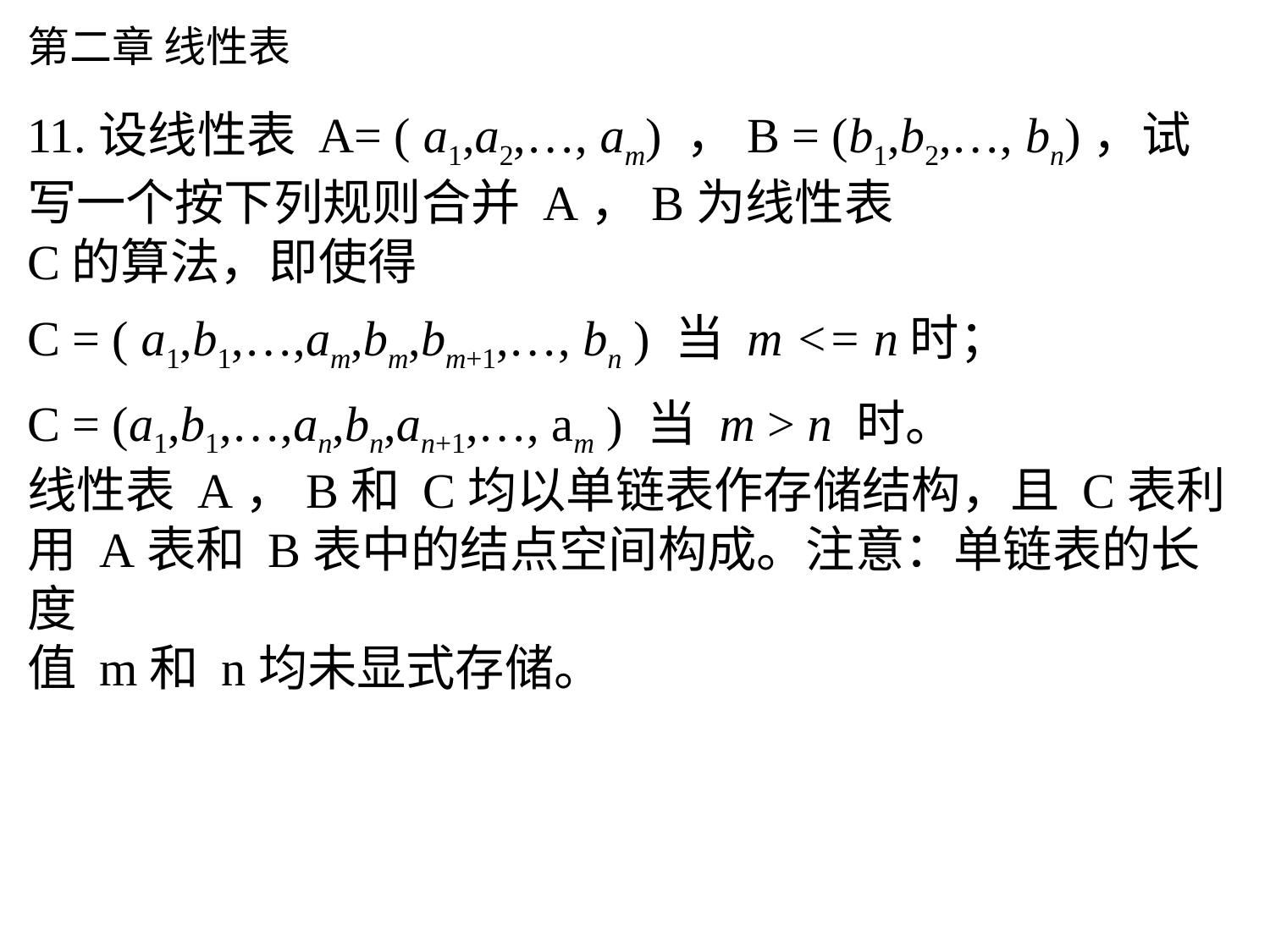

# 第二章 线性表
11.设线性表 A= ( a1,a2,…, am) ，B = (b1,b2,…, bn)，试写一个按下列规则合并 A，B为线性表
C的算法，即使得
C = ( a1,b1,…,am,bm,bm+1,…, bn ) 当 m <= n时；
C = (a1,b1,…,an,bn,an+1,…, am ) 当 m > n 时。
线性表 A，B和 C均以单链表作存储结构，且 C表利用 A表和 B表中的结点空间构成。注意：单链表的长度
值 m和 n均未显式存储。